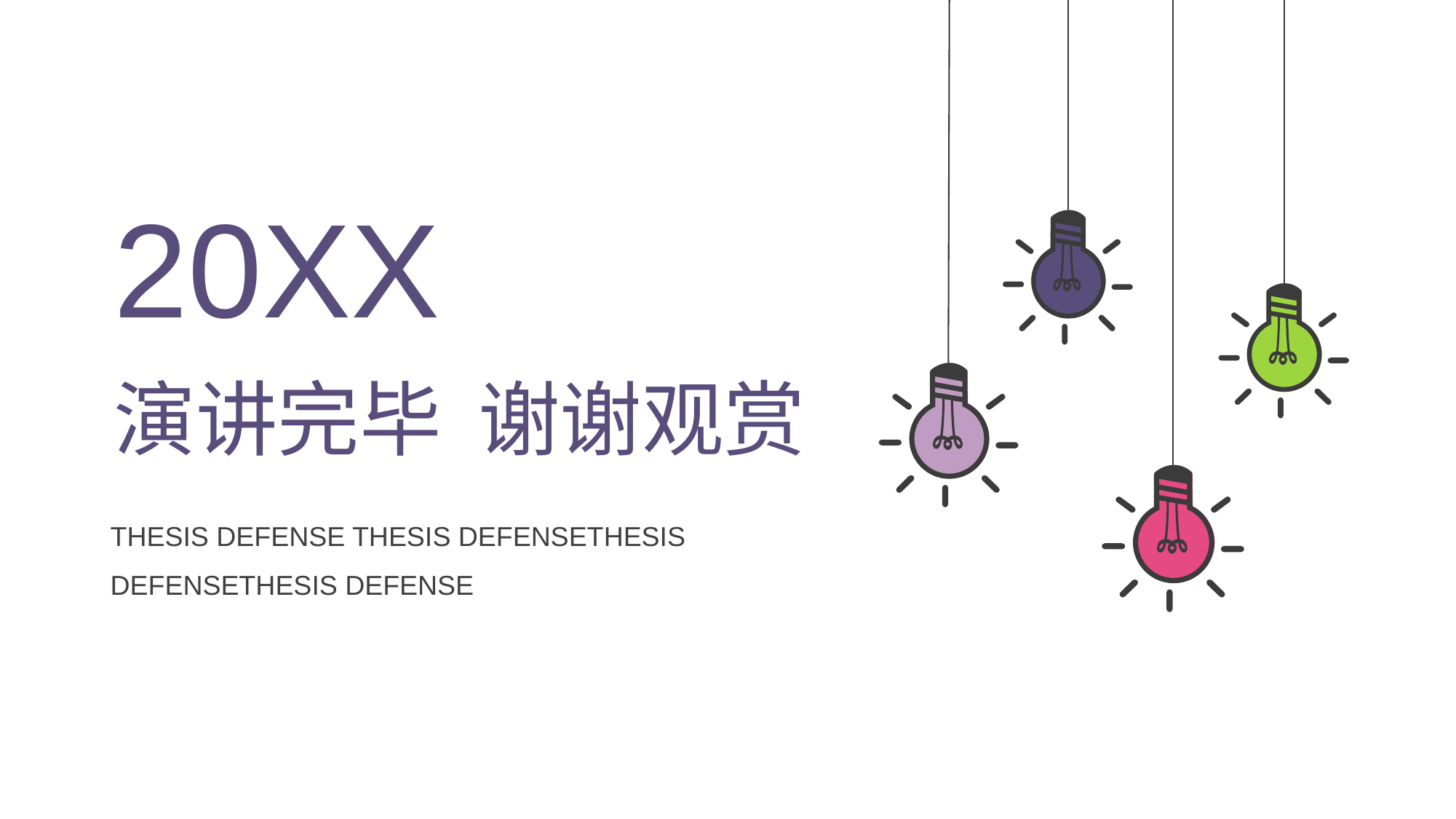

20XX
演讲完毕  谢谢观赏
THESIS DEFENSE THESIS DEFENSETHESIS DEFENSETHESIS DEFENSE